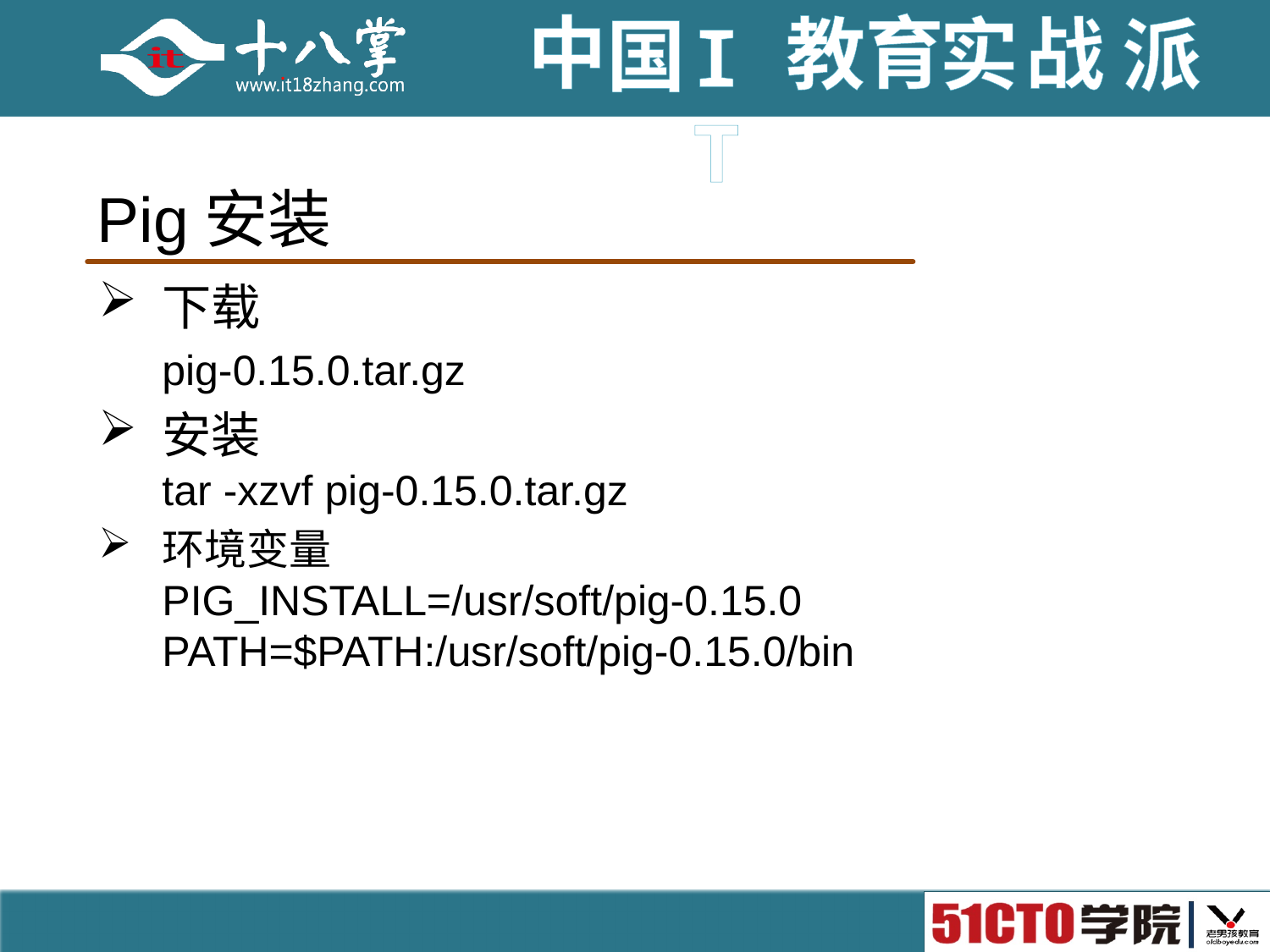

# Pig安装
下载
pig-0.15.0.tar.gz
安装
tar -xzvf pig-0.15.0.tar.gz
环境变量
PIG_INSTALL=/usr/soft/pig-0.15.0
PATH=$PATH:/usr/soft/pig-0.15.0/bin